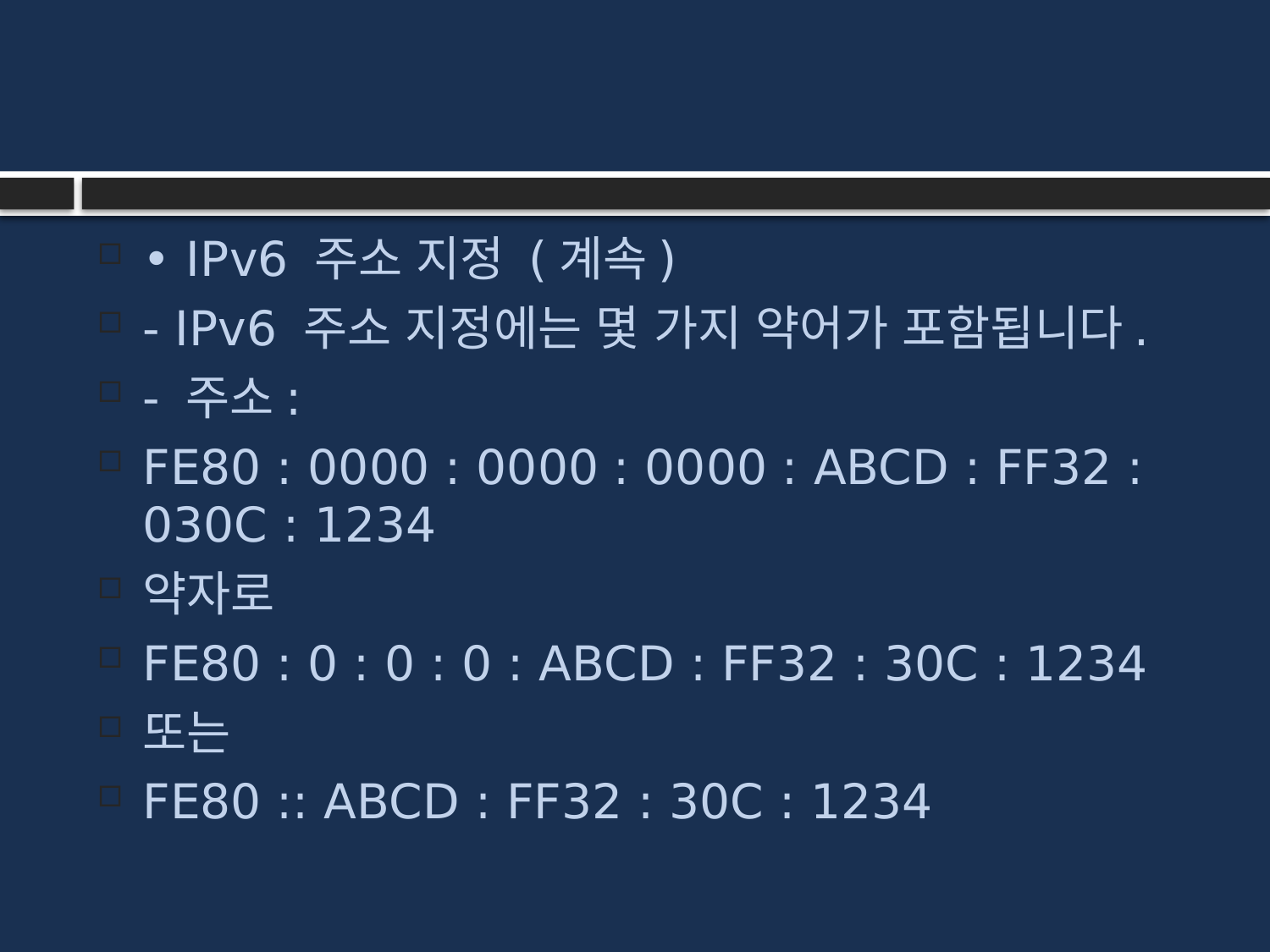

#
• IPv6 주소 지정 (계속)
- IPv6 주소 지정에는 몇 가지 약어가 포함됩니다.
- 주소:
FE80 : 0000 : 0000 : 0000 : ABCD : FF32 : 030C : 1234
약자로
FE80 : 0 : 0 : 0 : ABCD : FF32 : 30C : 1234
또는
FE80 :: ABCD : FF32 : 30C : 1234